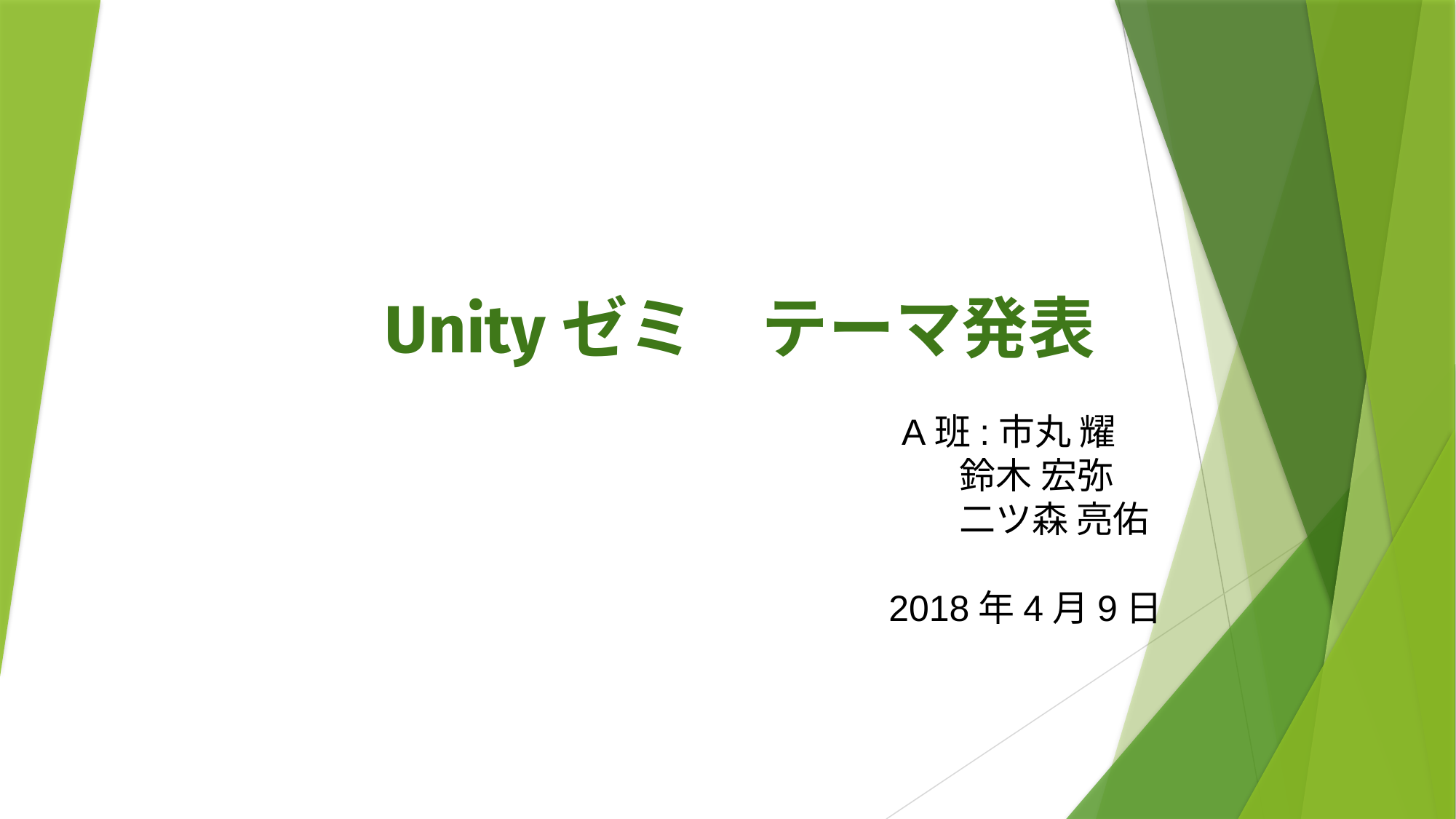

Unityゼミ　テーマ発表
A班:市丸 耀
      鈴木 宏弥
      二ツ森 亮佑
2018年4月9日